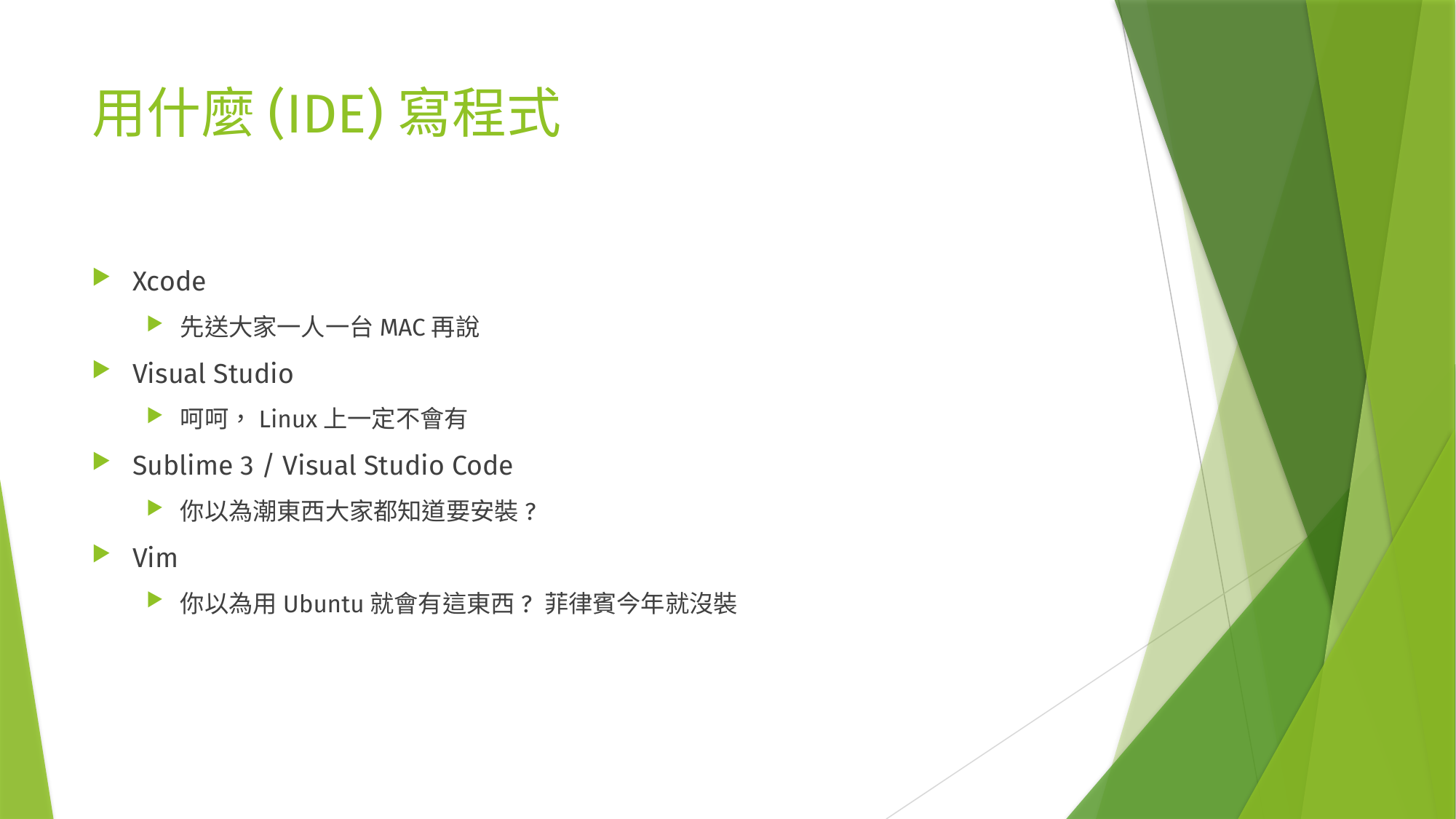

# 用什麼(IDE)寫程式
Xcode
先送大家一人一台MAC再說
Visual Studio
呵呵，Linux上一定不會有
Sublime 3 / Visual Studio Code
你以為潮東西大家都知道要安裝?
Vim
你以為用Ubuntu就會有這東西? 菲律賓今年就沒裝